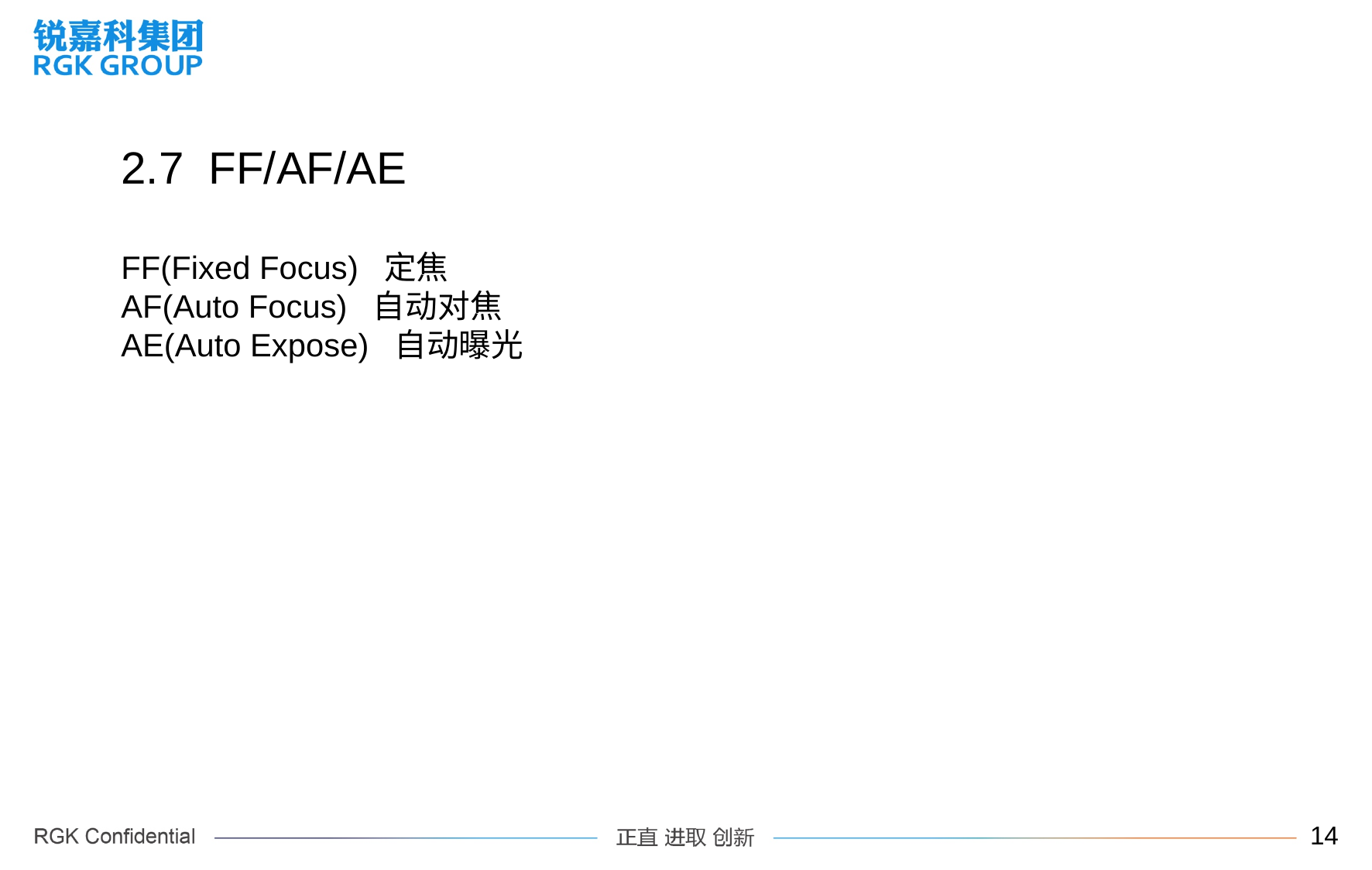

2.7  FF/AF/AE

FF(Fixed Focus)  定焦
AF(Auto Focus)  自动对焦
AE(Auto Expose)  自动曝光